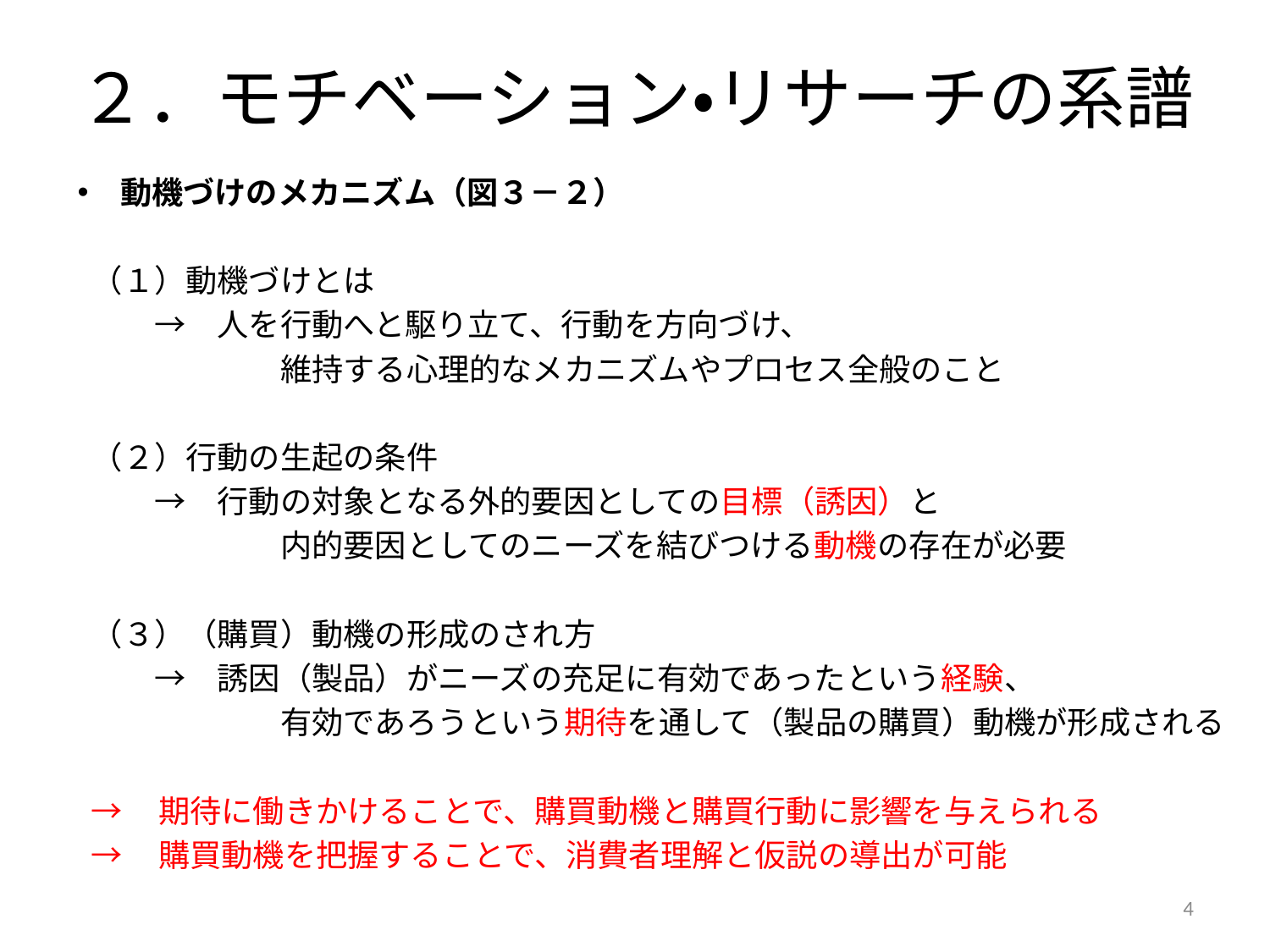

# ２．モチベーション・リサーチの系譜
動機づけのメカニズム（図３－２）

（１）動機づけとは
　　→　人を行動へと駆り立て、行動を方向づけ、
　　　　　　維持する心理的なメカニズムやプロセス全般のこと

（２）行動の生起の条件
　　→　行動の対象となる外的要因としての目標（誘因）と
　　　　　　内的要因としてのニーズを結びつける動機の存在が必要

（３）（購買）動機の形成のされ方
　　→　誘因（製品）がニーズの充足に有効であったという経験、
　　　　　　有効であろうという期待を通して（製品の購買）動機が形成される

→　期待に働きかけることで、購買動機と購買行動に影響を与えられる
→　購買動機を把握することで、消費者理解と仮説の導出が可能

4